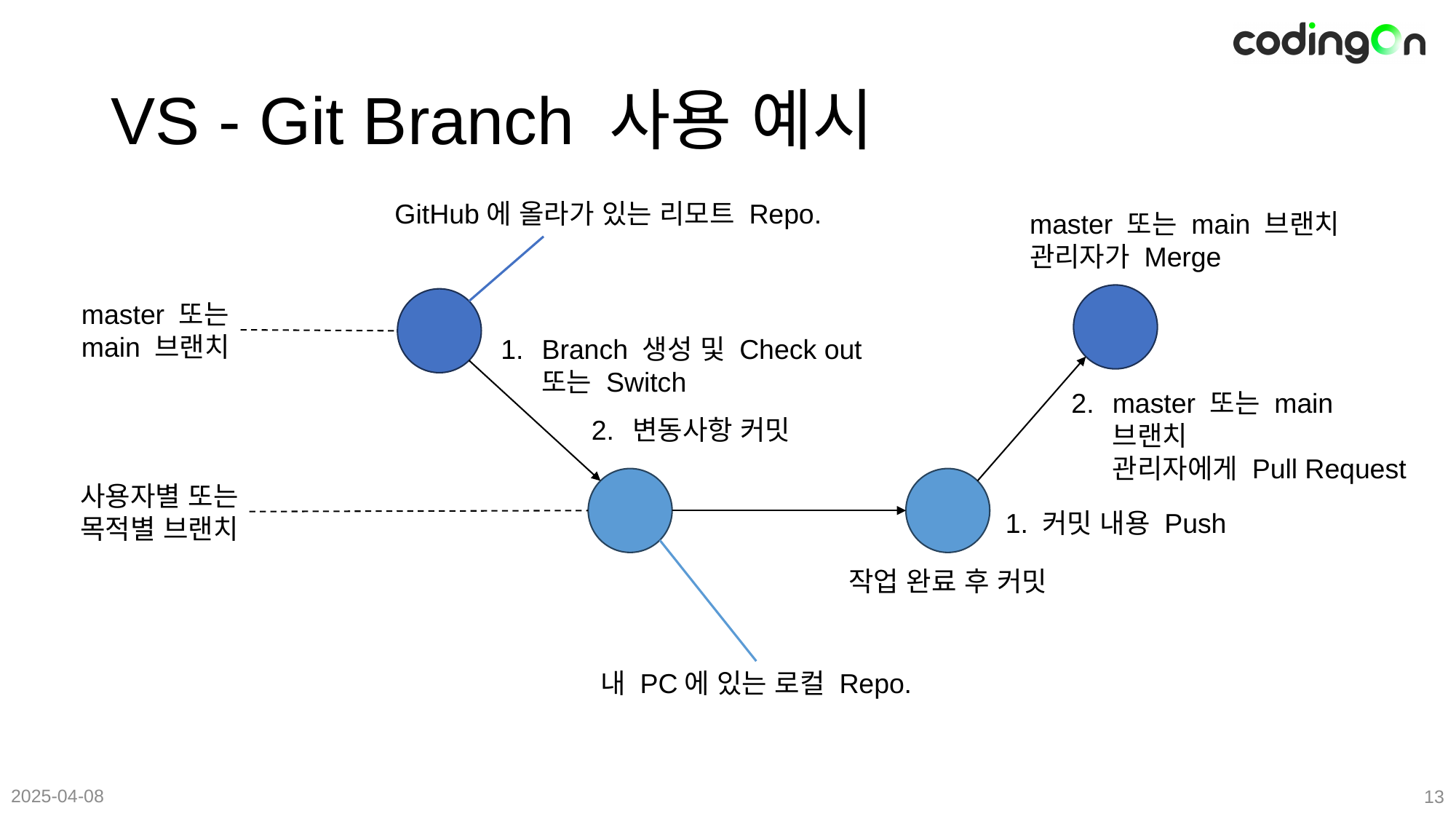

# VS - Git Branch 사용 예시
GitHub에 올라가 있는 리모트 Repo.
master 또는 main 브랜치
관리자가 Merge

master 또는
main 브랜치
Branch 생성 및 Check out
또는 Switch
master 또는 main 브랜치
관리자에게 Pull Request
변동사항 커밋

사용자별 또는
목적별 브랜치
1. 커밋 내용 Push
작업 완료 후 커밋
내 PC에 있는 로컬 Repo.
2025-04-08
13